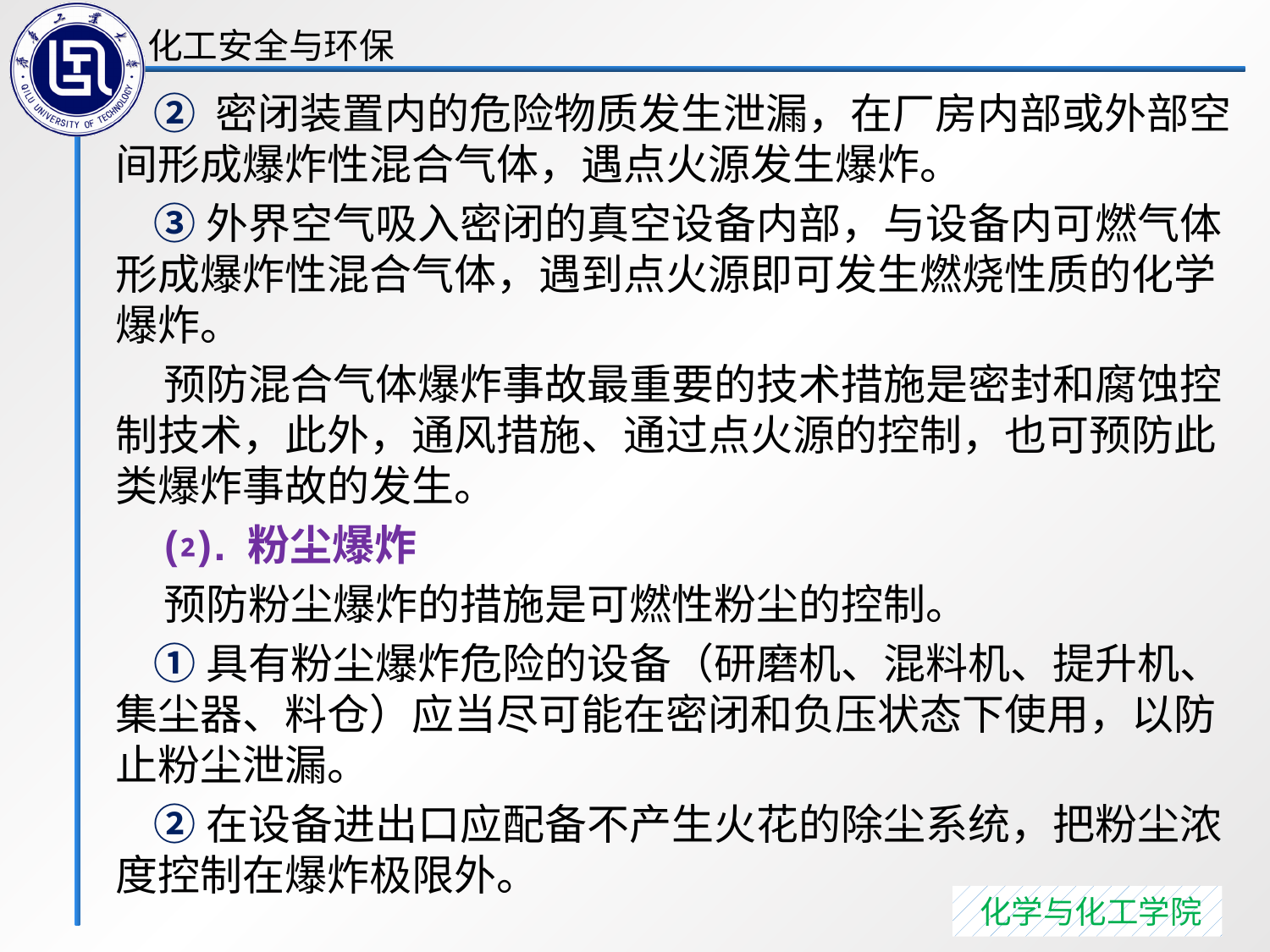

② 密闭装置内的危险物质发生泄漏，在厂房内部或外部空间形成爆炸性混合气体，遇点火源发生爆炸。
    ③外界空气吸入密闭的真空设备内部，与设备内可燃气体形成爆炸性混合气体，遇到点火源即可发生燃烧性质的化学爆炸。
    预防混合气体爆炸事故最重要的技术措施是密封和腐蚀控制技术，此外，通风措施、通过点火源的控制，也可预防此类爆炸事故的发生。
    ⑵. 粉尘爆炸
    预防粉尘爆炸的措施是可燃性粉尘的控制。
    ①具有粉尘爆炸危险的设备（研磨机、混料机、提升机、集尘器、料仓）应当尽可能在密闭和负压状态下使用，以防止粉尘泄漏。
    ②在设备进出口应配备不产生火花的除尘系统，把粉尘浓度控制在爆炸极限外。